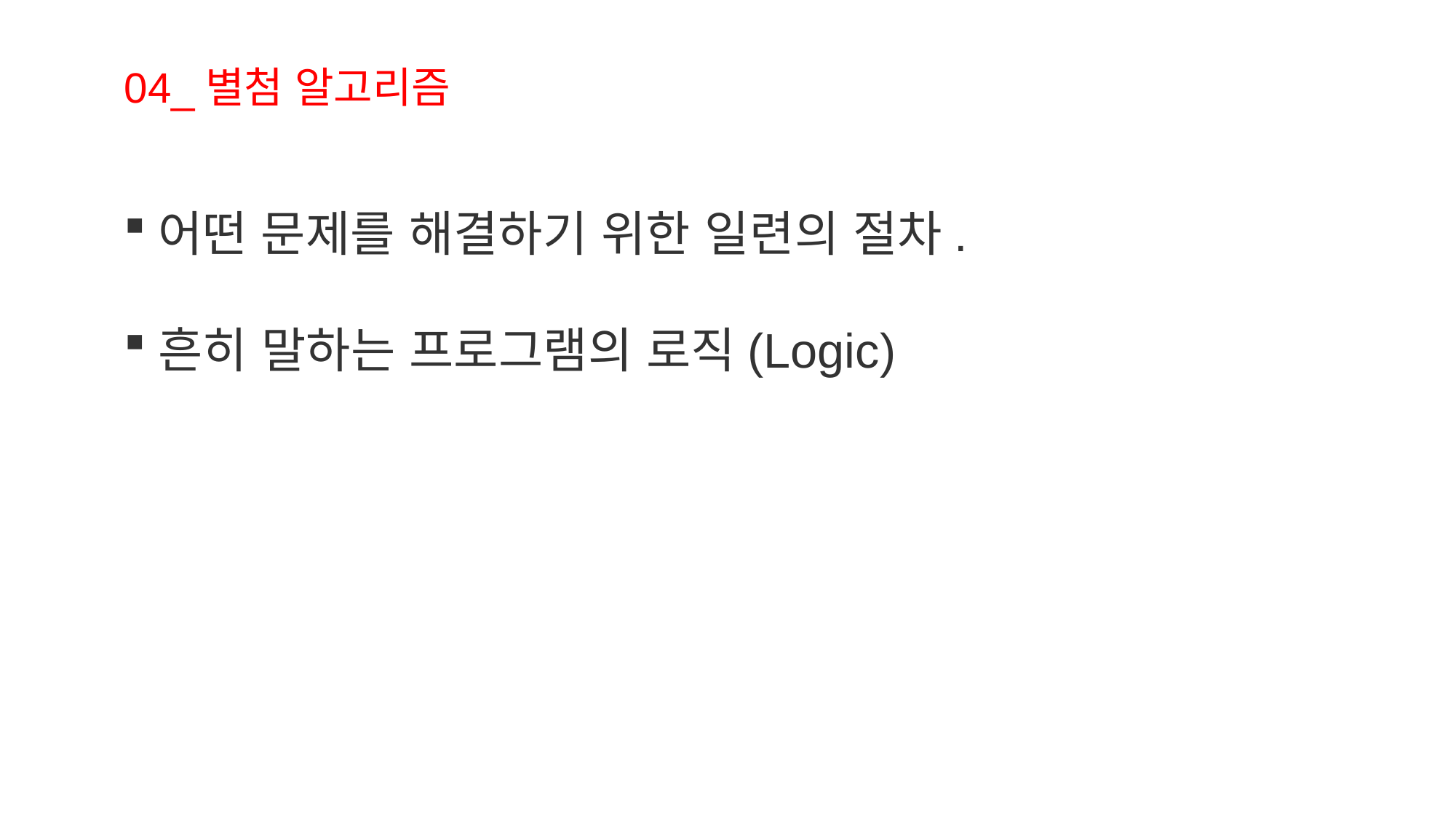

04_별첨 알고리즘
어떤 문제를 해결하기 위한 일련의 절차.
흔히 말하는 프로그램의 로직(Logic)